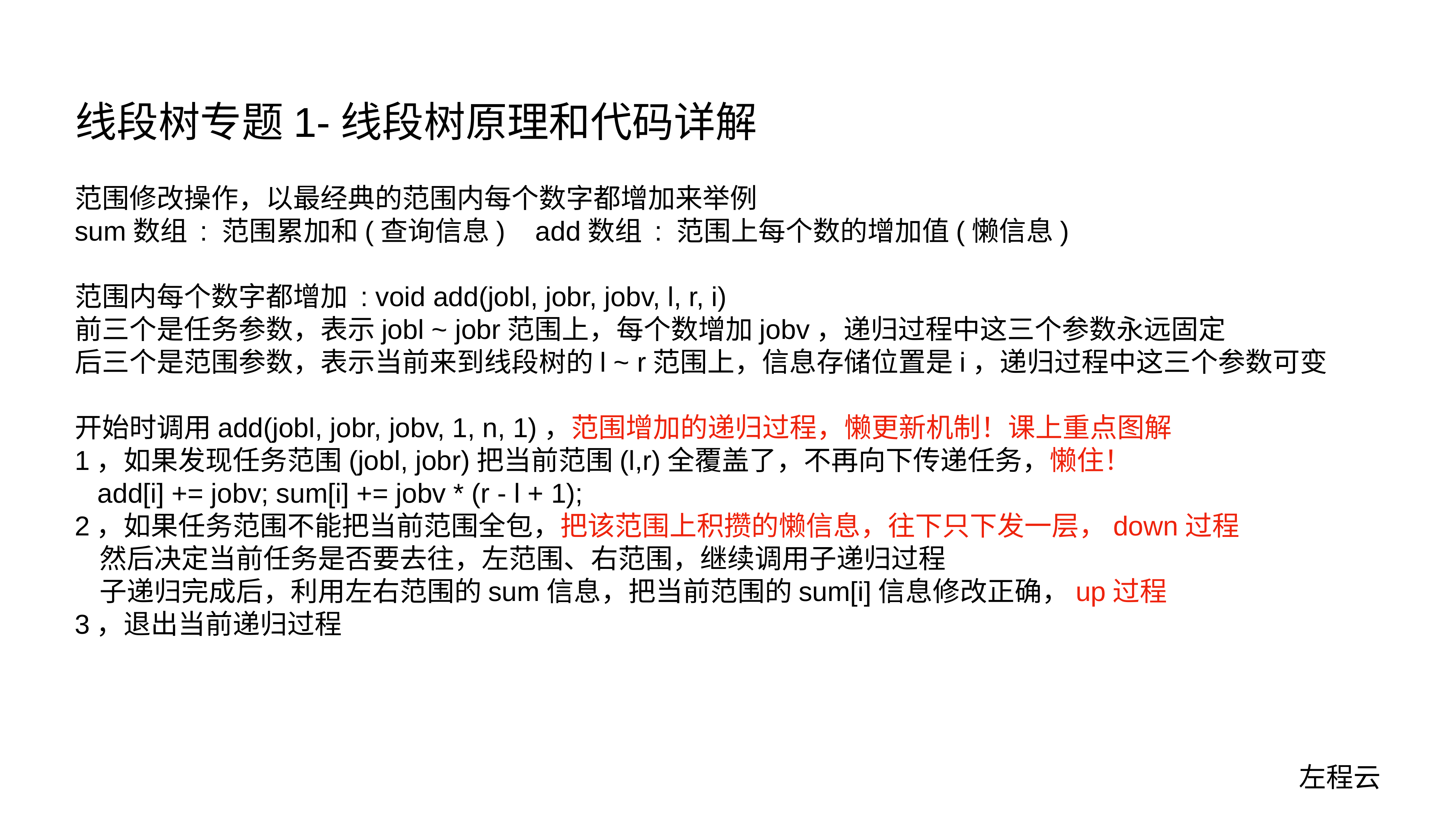

# 线段树专题1-线段树原理和代码详解
范围修改操作，以最经典的范围内每个数字都增加来举例
sum数组 : 范围累加和(查询信息)    add数组 : 范围上每个数的增加值(懒信息)

范围内每个数字都增加 : void add(jobl, jobr, jobv, l, r, i)
前三个是任务参数，表示jobl ~ jobr范围上，每个数增加jobv，递归过程中这三个参数永远固定
后三个是范围参数，表示当前来到线段树的l ~ r范围上，信息存储位置是i，递归过程中这三个参数可变

开始时调用add(jobl, jobr, jobv, 1, n, 1)，范围增加的递归过程，懒更新机制！课上重点图解
1，如果发现任务范围(jobl, jobr)把当前范围(l,r)全覆盖了，不再向下传递任务，懒住！
   add[i] += jobv; sum[i] += jobv * (r - l + 1);
2，如果任务范围不能把当前范围全包，把该范围上积攒的懒信息，往下只下发一层，down过程
   然后决定当前任务是否要去往，左范围、右范围，继续调用子递归过程
   子递归完成后，利用左右范围的sum信息，把当前范围的sum[i]信息修改正确，up过程
3，退出当前递归过程
左程云